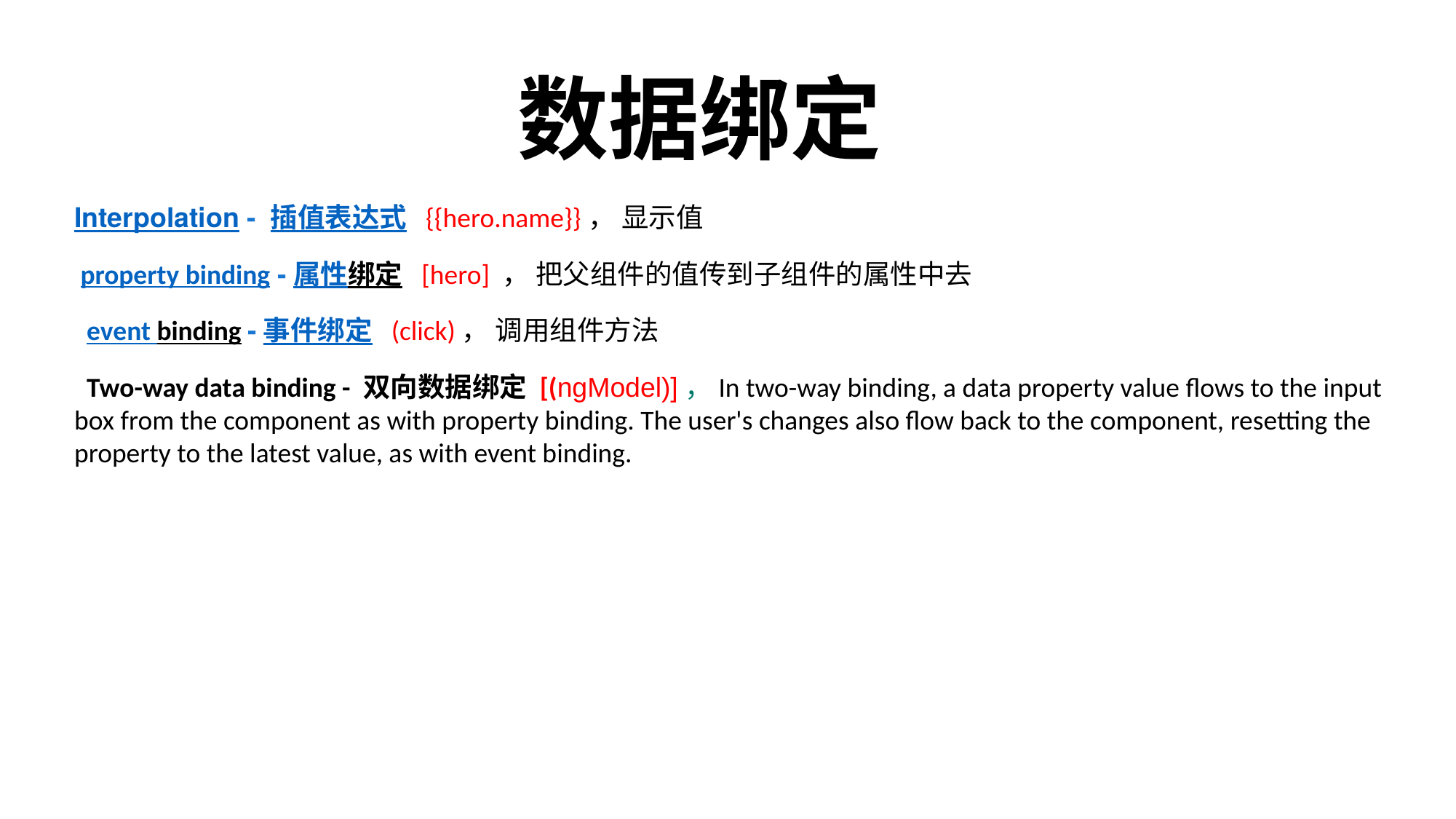

# 数据绑定
Interpolation - 插值表达式  {{hero.name}}， 显示值
 property binding -属性绑定  [hero] ， 把父组件的值传到子组件的属性中去
  event binding -事件绑定  (click)， 调用组件方法
  Two-way data binding - 双向数据绑定 [(ngModel)]，In two-way binding, a data property value flows to the input box from the component as with property binding. The user's changes also flow back to the component, resetting the property to the latest value, as with event binding.